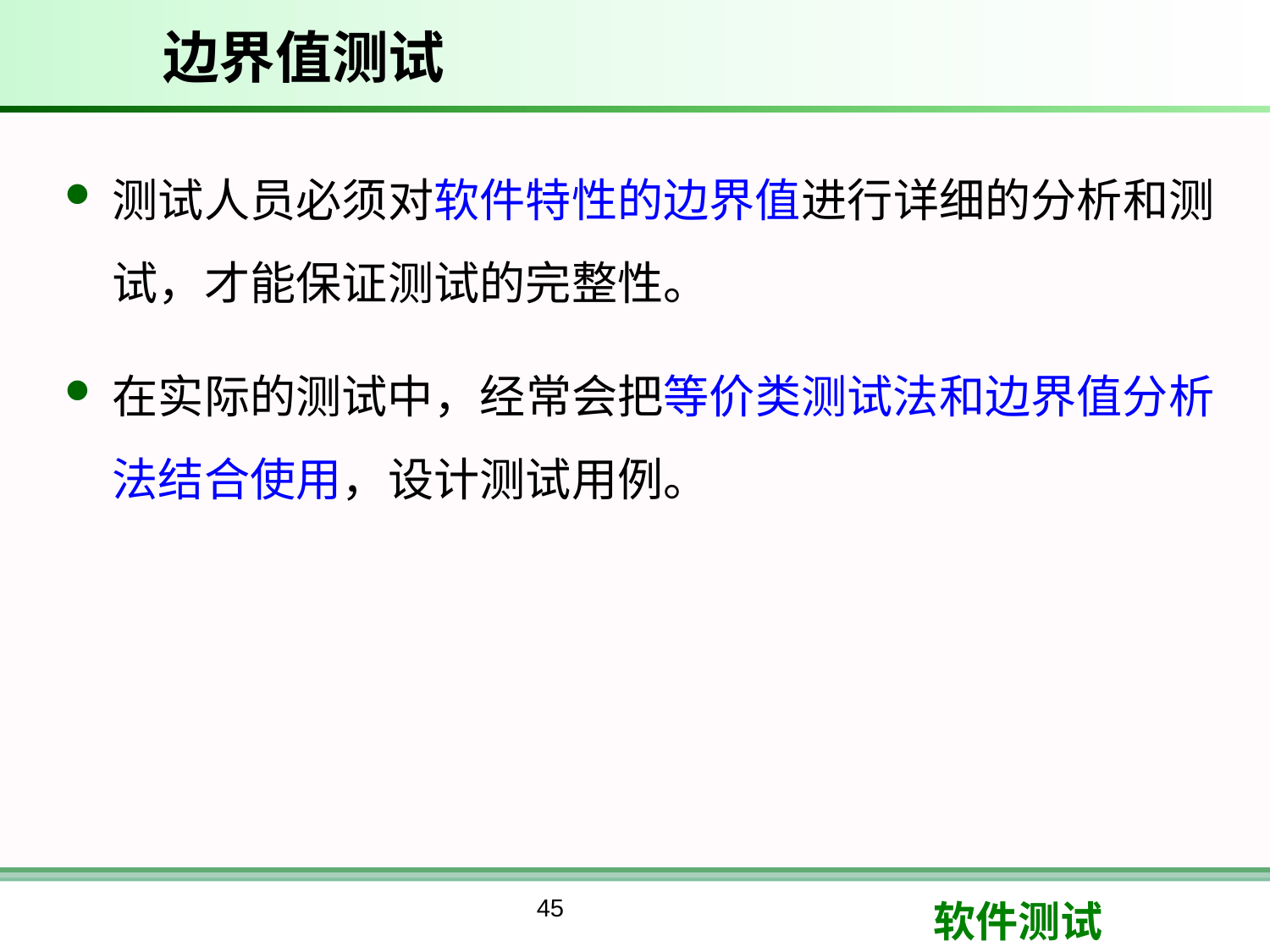

# 边界值测试
测试人员必须对软件特性的边界值进行详细的分析和测试，才能保证测试的完整性。
在实际的测试中，经常会把等价类测试法和边界值分析法结合使用，设计测试用例。

45